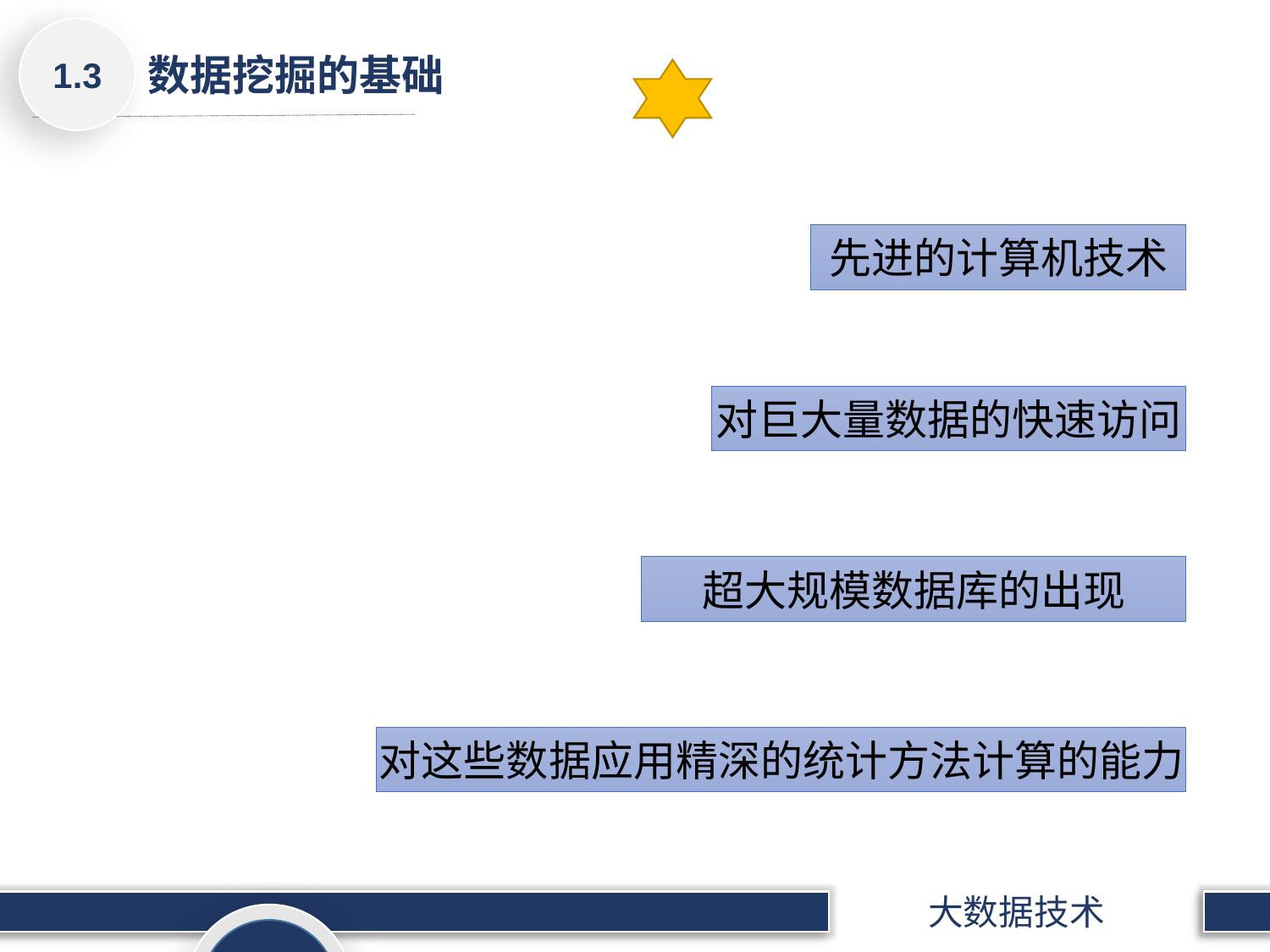

1.3
数据挖掘的基础

先进的计算机技术
对巨大量数据的快速访问
超大规模数据库的出现
对这些数据应用精深的统计方法计算的能力
大数据技术

人工智能

数理统计

数据库